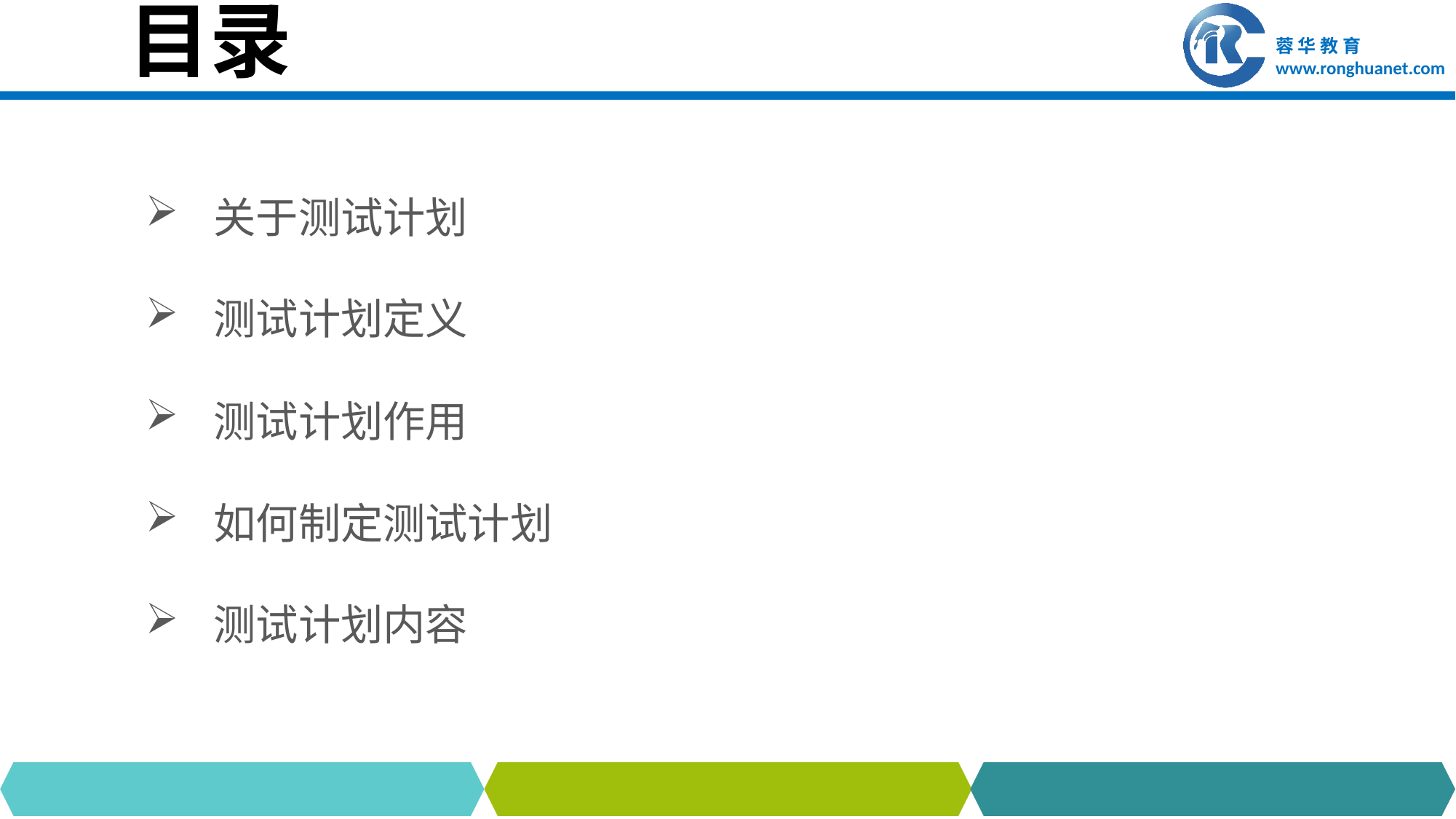

# 目录
关于测试计划
测试计划定义
测试计划作用
如何制定测试计划
测试计划内容